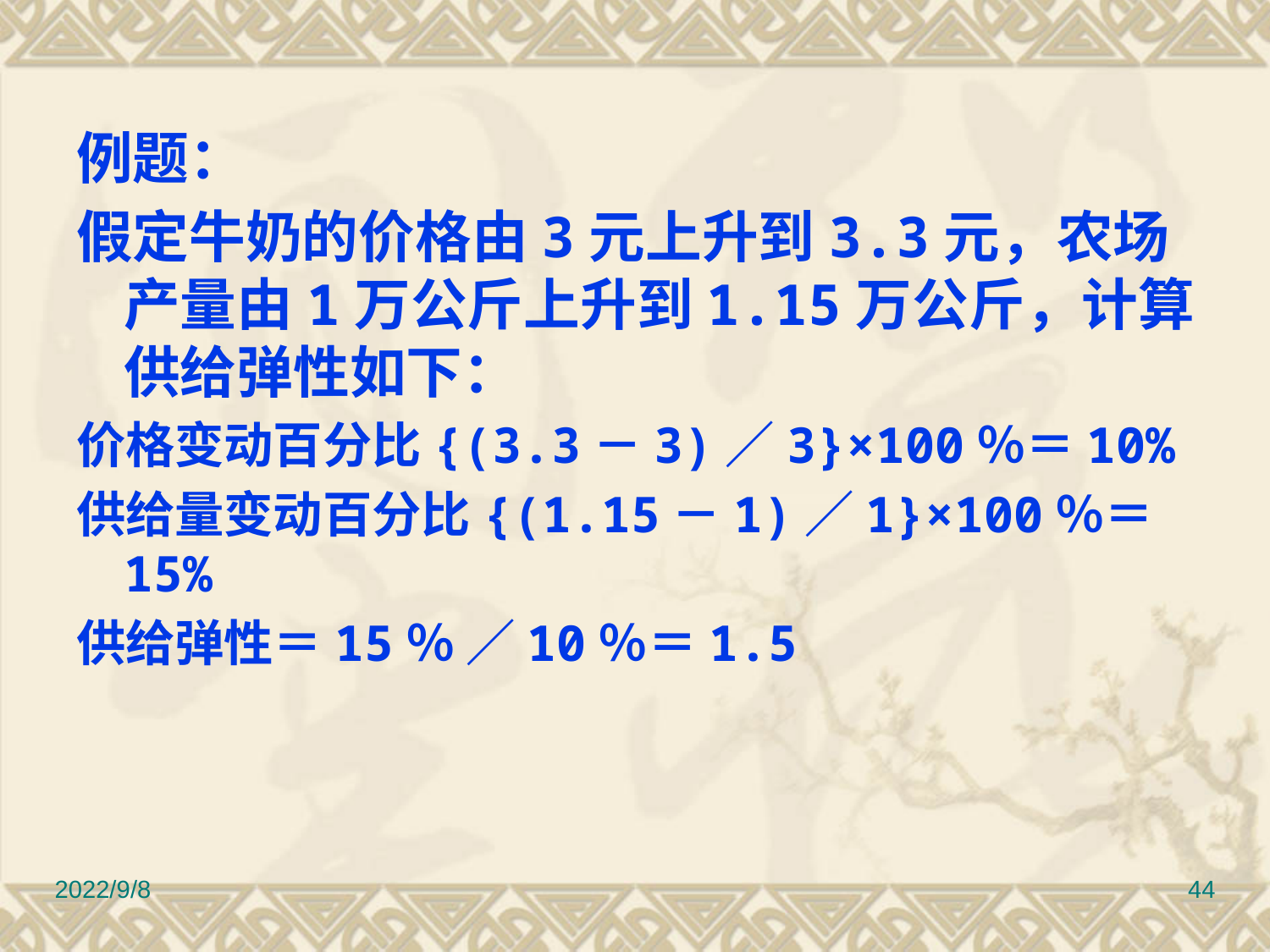

例题：
假定牛奶的价格由3元上升到3.3元，农场产量由1万公斤上升到1.15万公斤，计算供给弹性如下：
价格变动百分比{(3.3－3)／3}×100％＝10%
供给量变动百分比{(1.15－1)／1}×100％＝15%
供给弹性＝15％ ／10％＝1.5
2022/9/8
44